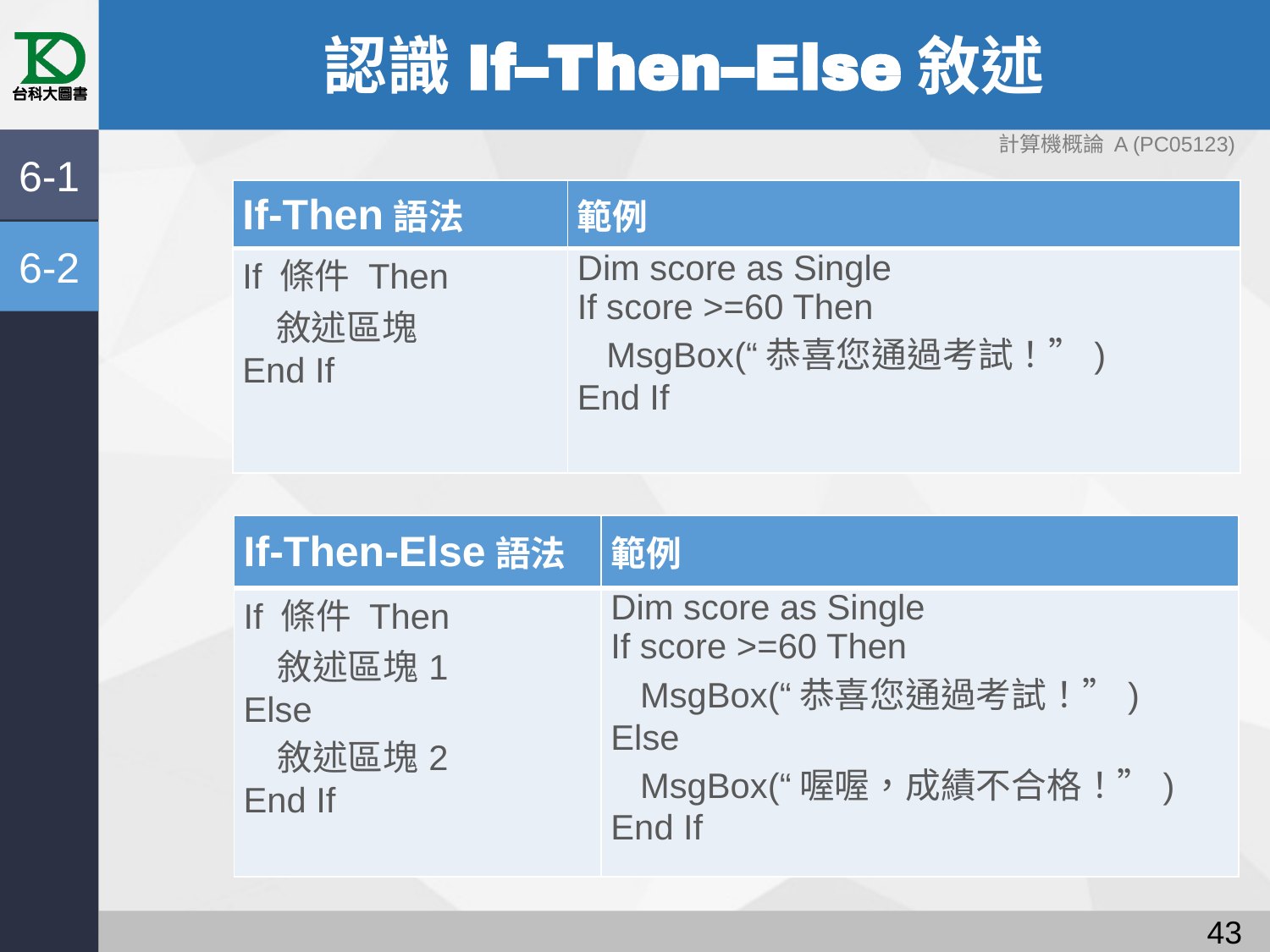

# 認識If–Then–Else敘述
計算機概論 A (PC05123)
6-1
| If-Then語法 | 範例 |
| --- | --- |
| If 條件 Then 敘述區塊 End If | Dim score as Single If score >=60 Then MsgBox(“恭喜您通過考試！”) End If |
6-2
| If-Then-Else語法 | 範例 |
| --- | --- |
| If 條件 Then 敘述區塊1 Else 敘述區塊2 End If | Dim score as Single If score >=60 Then MsgBox(“恭喜您通過考試！”) Else MsgBox(“喔喔，成績不合格！”) End If |
43